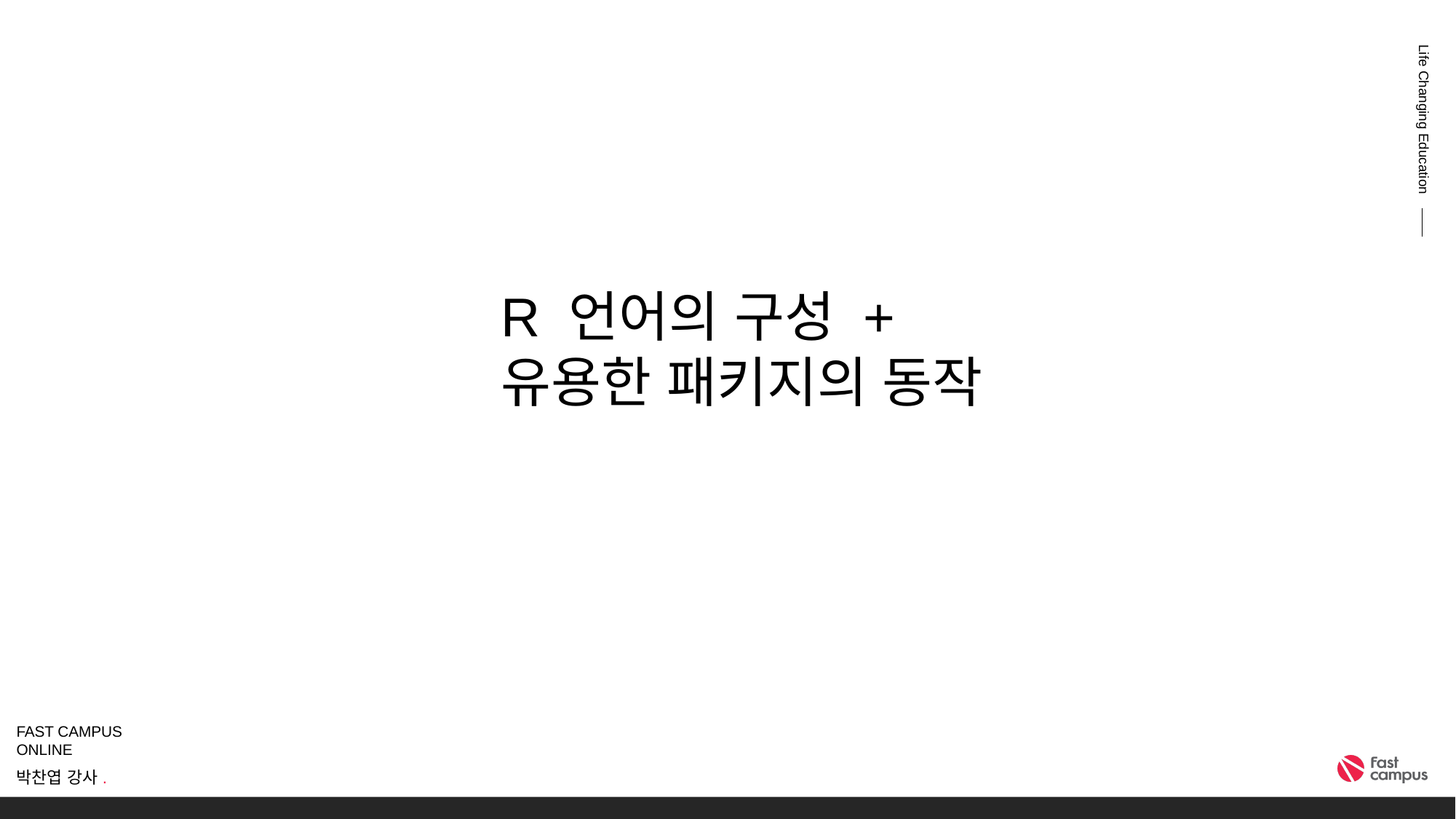

R 언어의 구성 +
유용한 패키지의 동작